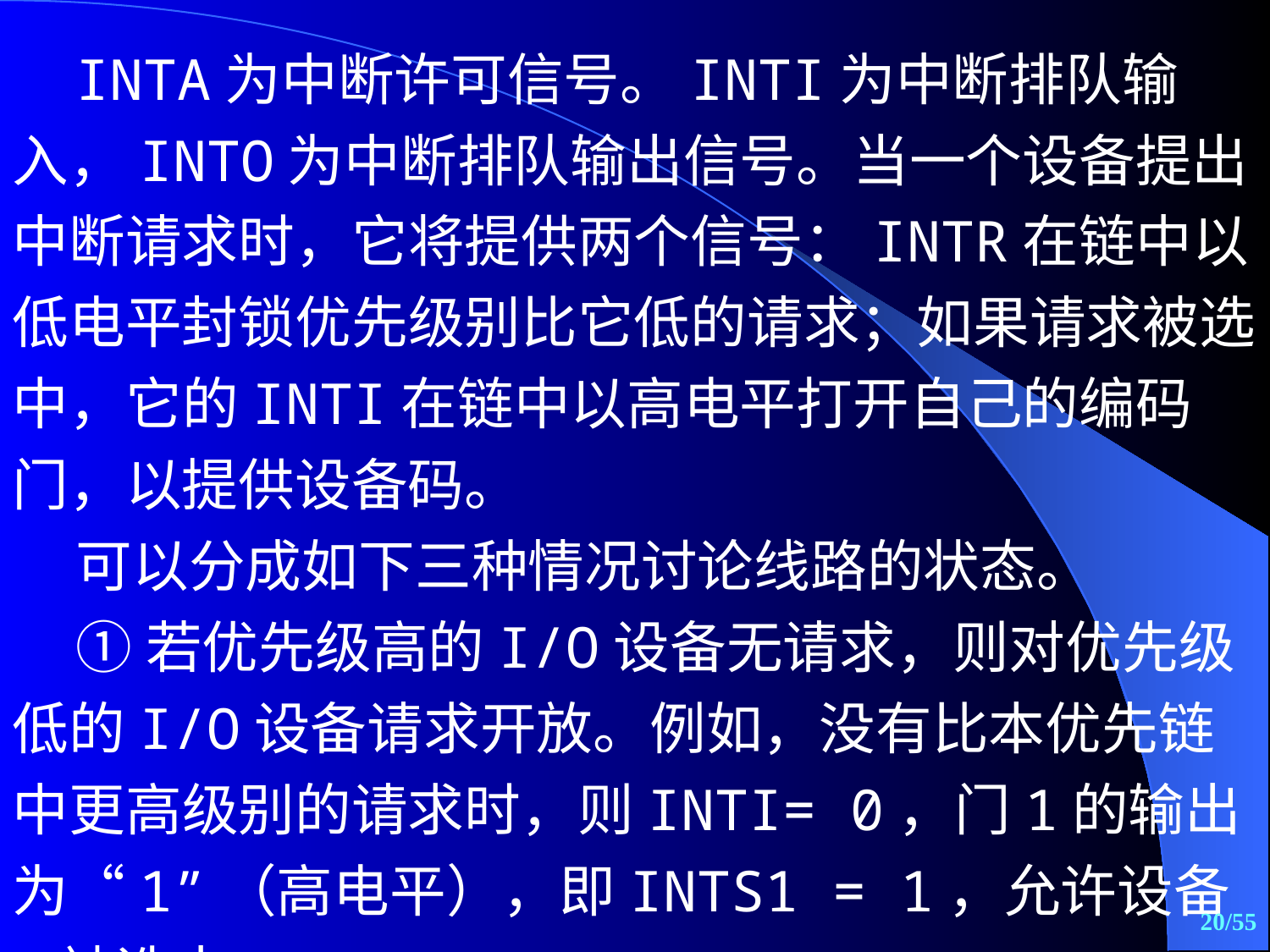

INTA为中断许可信号。INTI为中断排队输入，INTO为中断排队输出信号。当一个设备提出中断请求时，它将提供两个信号：INTR在链中以低电平封锁优先级别比它低的请求；如果请求被选中，它的INTI在链中以高电平打开自己的编码门，以提供设备码。
可以分成如下三种情况讨论线路的状态。
①若优先级高的I/O设备无请求，则对优先级低的I/O设备请求开放。例如，没有比本优先链中更高级别的请求时，则INTI= 0，门1的输出为“1”（高电平），即INTS1 = 1，允许设备1被选中。
20/55